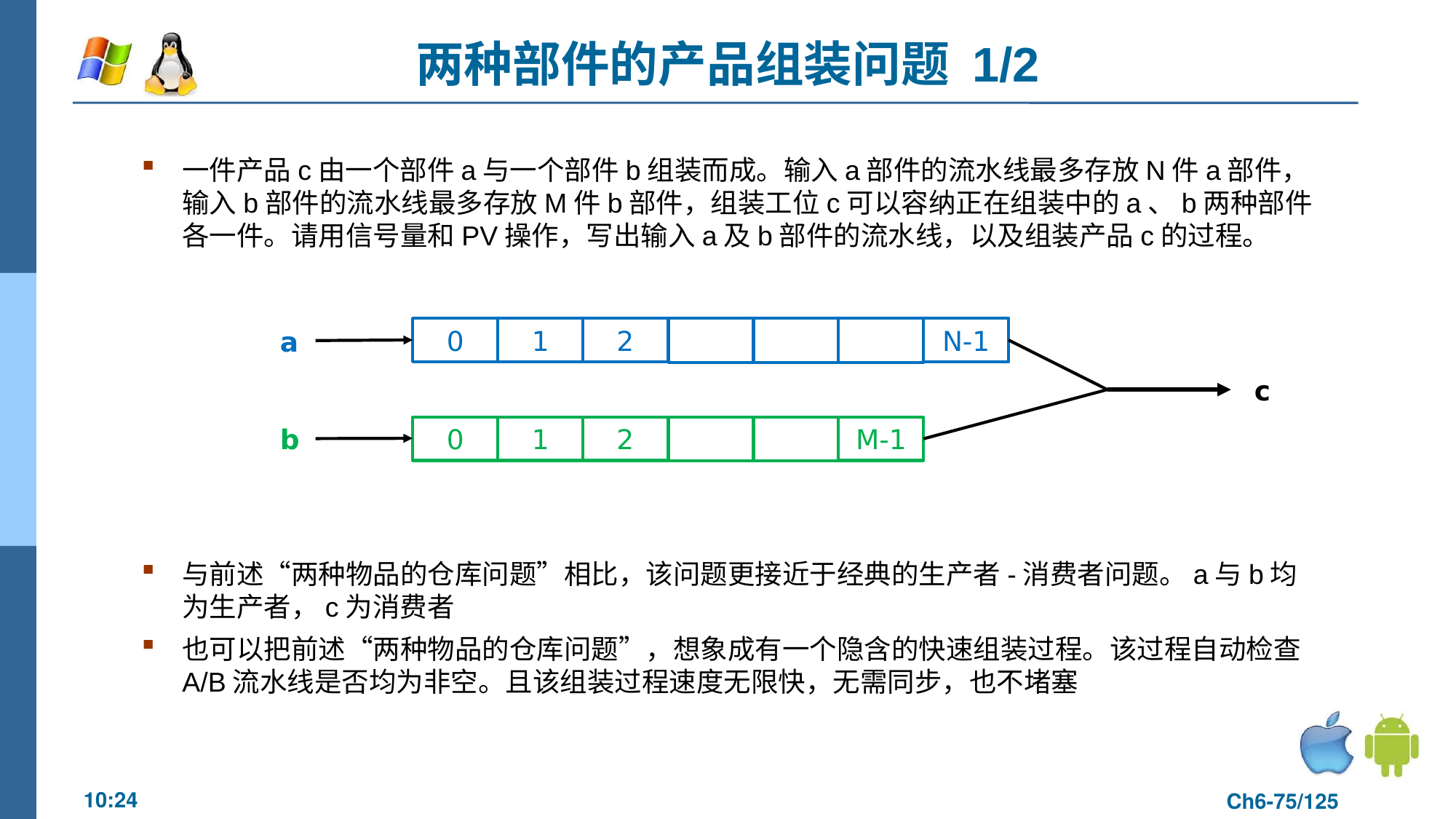

# 两种部件的产品组装问题 1/2
一件产品c由一个部件a与一个部件b组装而成。输入a部件的流水线最多存放N件a部件，输入b部件的流水线最多存放M件b部件，组装工位c可以容纳正在组装中的a、b两种部件各一件。请用信号量和PV操作，写出输入a及b部件的流水线，以及组装产品c的过程。

与前述“两种物品的仓库问题”相比，该问题更接近于经典的生产者-消费者问题。a与b均为生产者，c为消费者
也可以把前述“两种物品的仓库问题”，想象成有一个隐含的快速组装过程。该过程自动检查A/B流水线是否均为非空。且该组装过程速度无限快，无需同步，也不堵塞

0
1
2

N-1
a
c
b
0
1
2

M-1